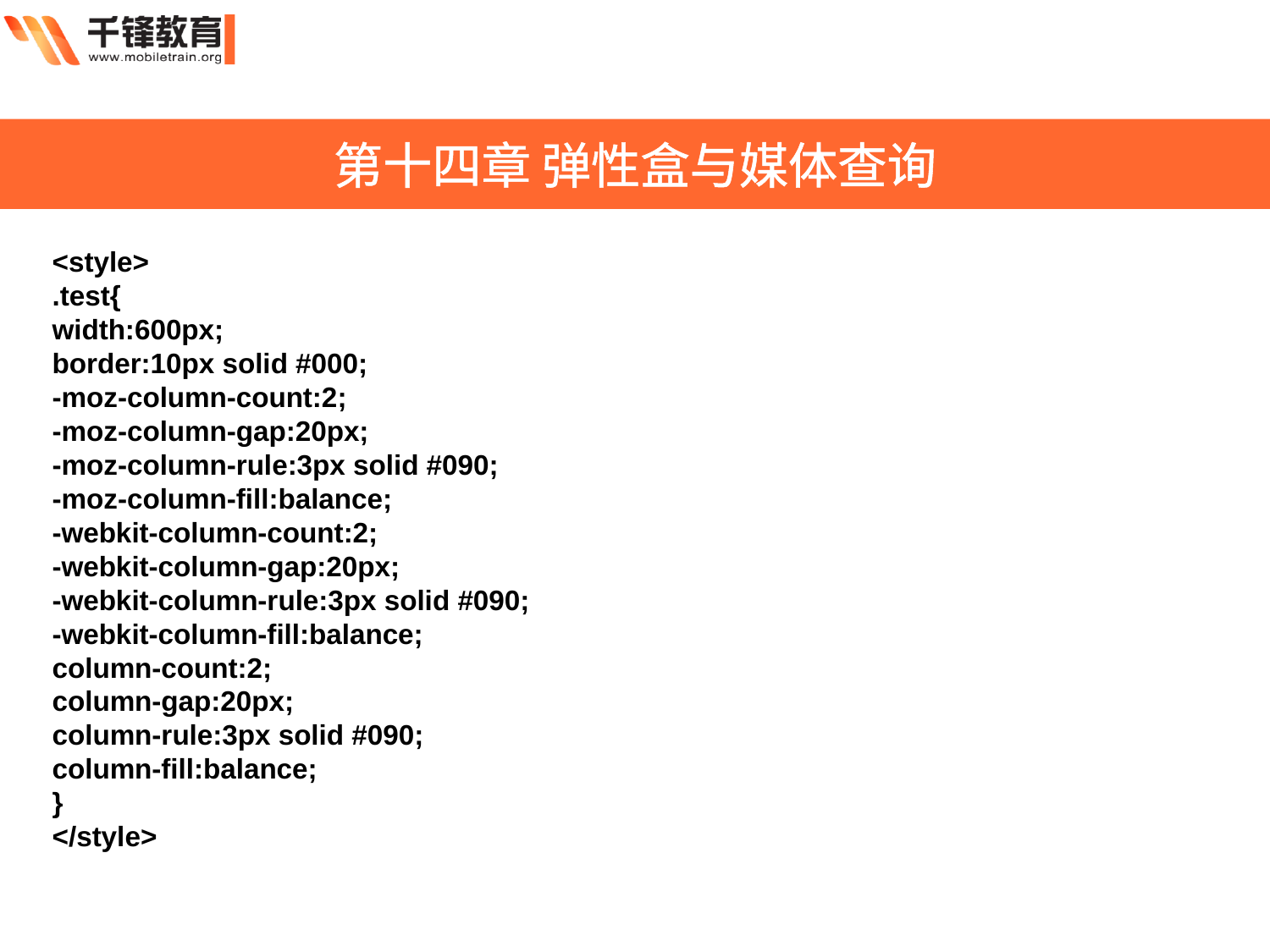

第十四章 弹性盒与媒体查询
<style>
.test{
width:600px;
border:10px solid #000;
-moz-column-count:2;
-moz-column-gap:20px;
-moz-column-rule:3px solid #090;
-moz-column-fill:balance;
-webkit-column-count:2;
-webkit-column-gap:20px;
-webkit-column-rule:3px solid #090;
-webkit-column-fill:balance;
column-count:2;
column-gap:20px;
column-rule:3px solid #090;
column-fill:balance;
}
</style>